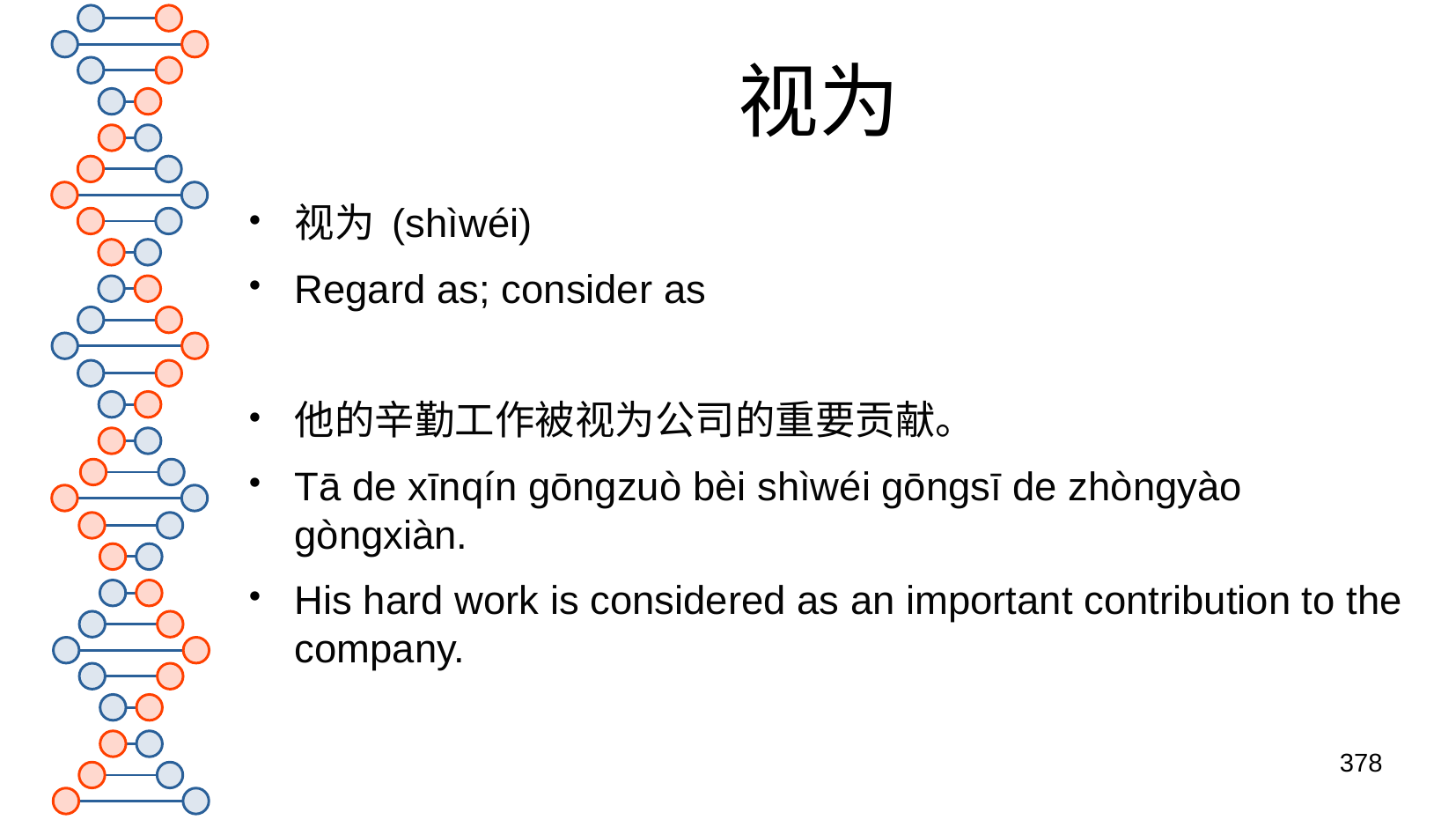

# 视为
视为 (shìwéi)
Regard as; consider as

他的辛勤工作被视为公司的重要贡献。
Tā de xīnqín gōngzuò bèi shìwéi gōngsī de zhòngyào gòngxiàn.
His hard work is considered as an important contribution to the company.

378